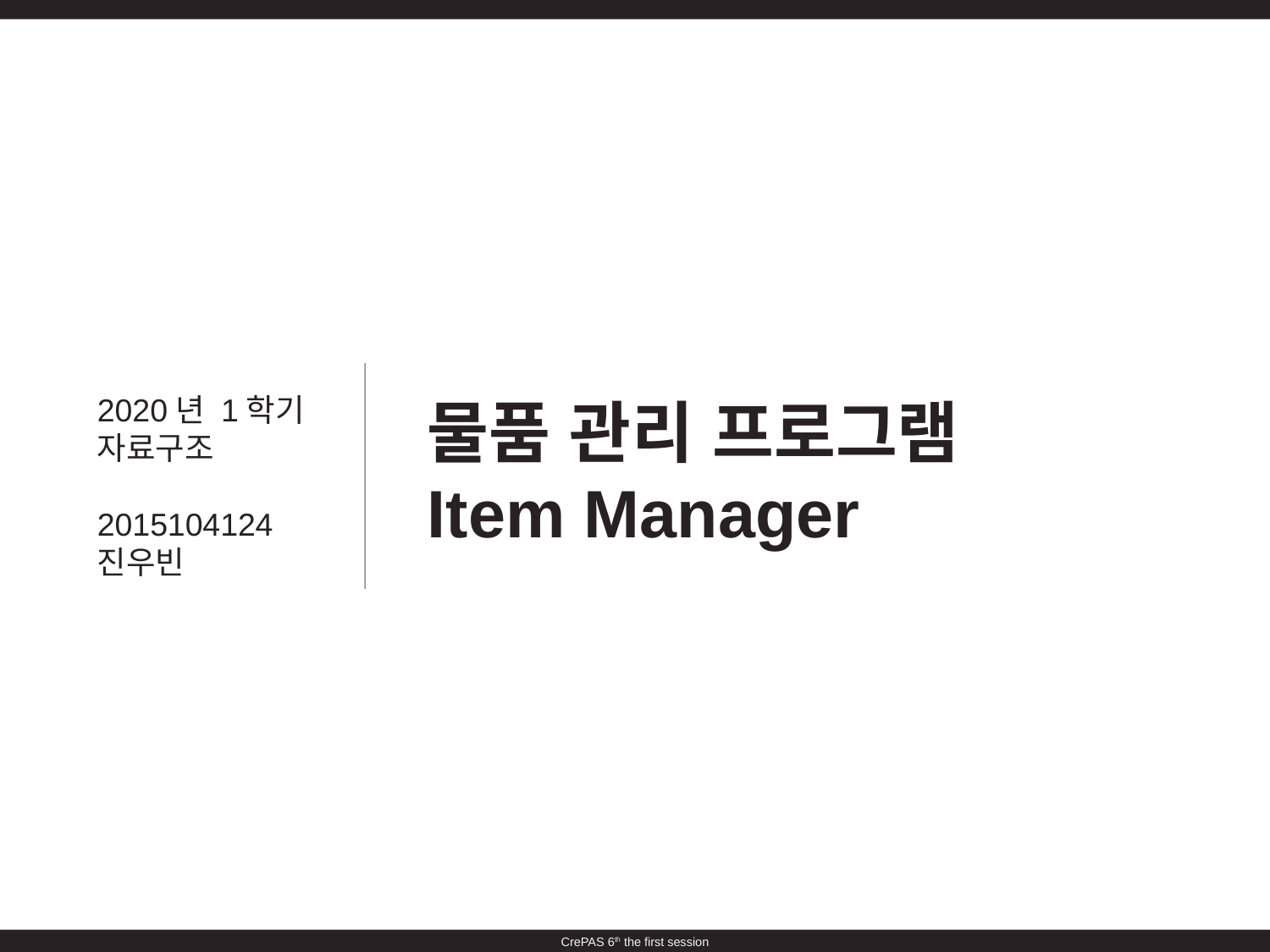

2020년 1학기
자료구조

2015104124
진우빈
물품 관리 프로그램
Item Manager

CrePAS 6th the first session